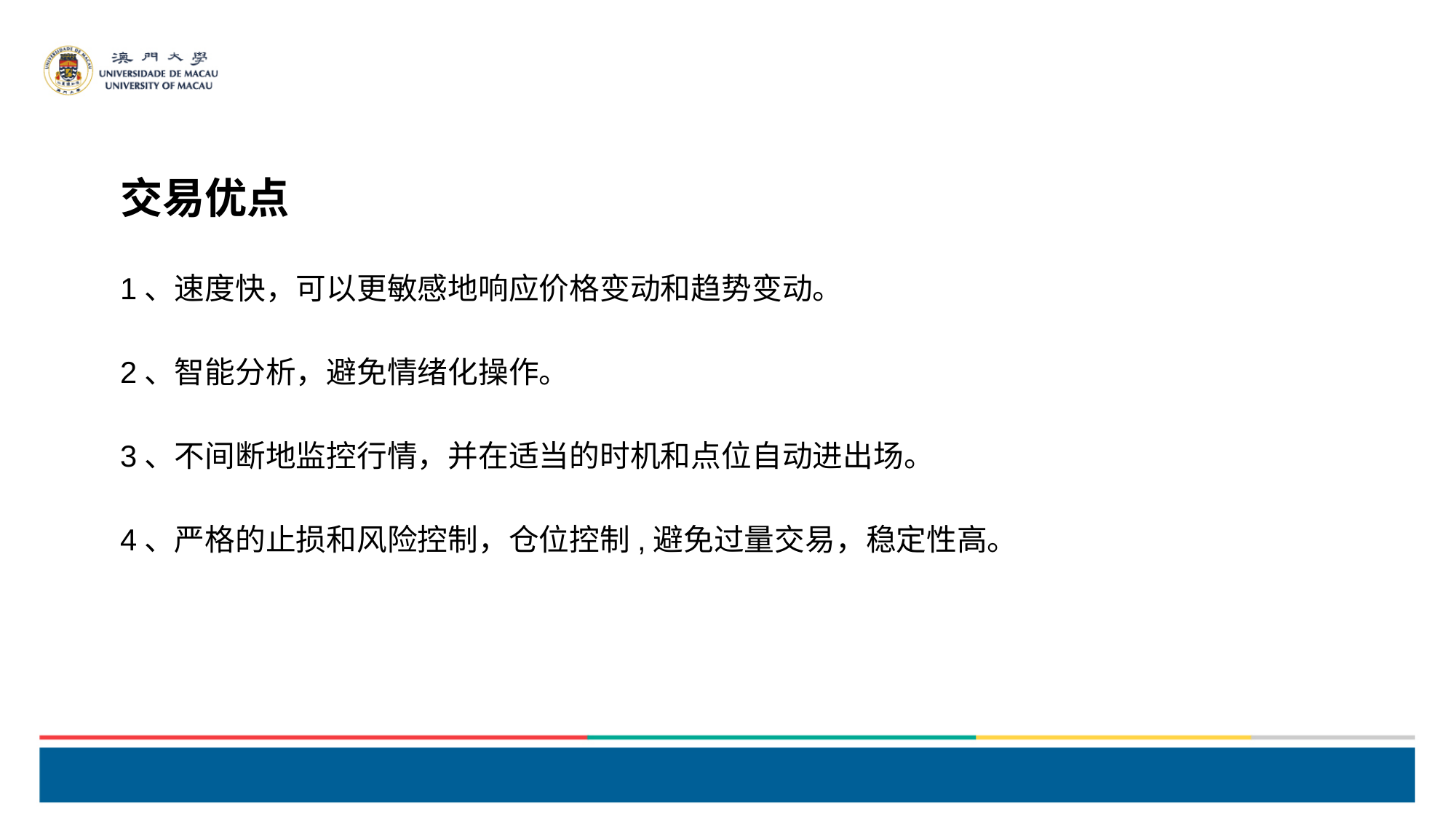

交易优点

1、速度快，可以更敏感地响应价格变动和趋势变动。

2、智能分析，避免情绪化操作。

3、不间断地监控行情，并在适当的时机和点位自动进出场。

4、严格的止损和风险控制，仓位控制,避免过量交易，稳定性高。